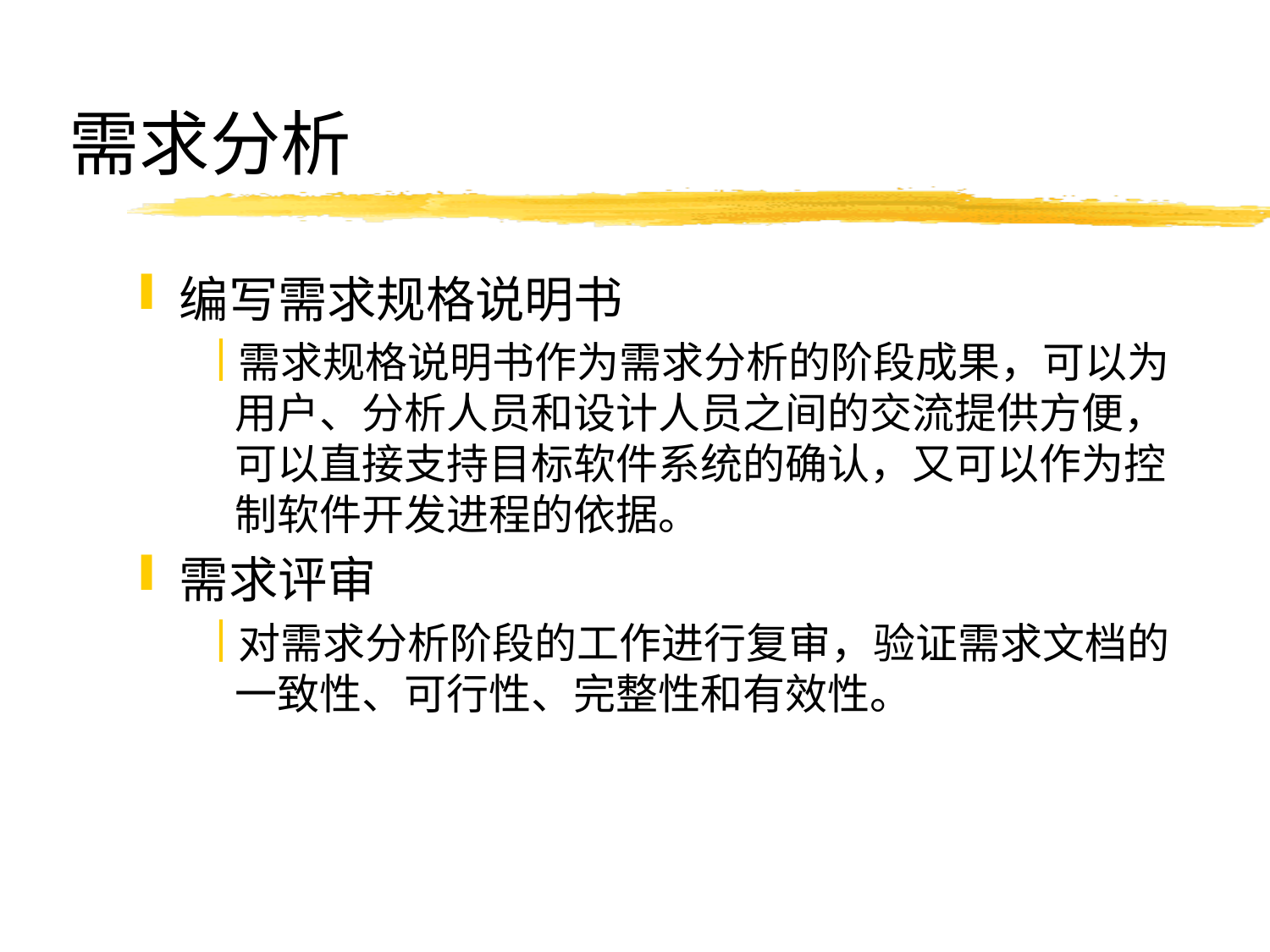

# 需求分析
编写需求规格说明书
需求规格说明书作为需求分析的阶段成果，可以为用户、分析人员和设计人员之间的交流提供方便，可以直接支持目标软件系统的确认，又可以作为控制软件开发进程的依据。
需求评审
对需求分析阶段的工作进行复审，验证需求文档的一致性、可行性、完整性和有效性。